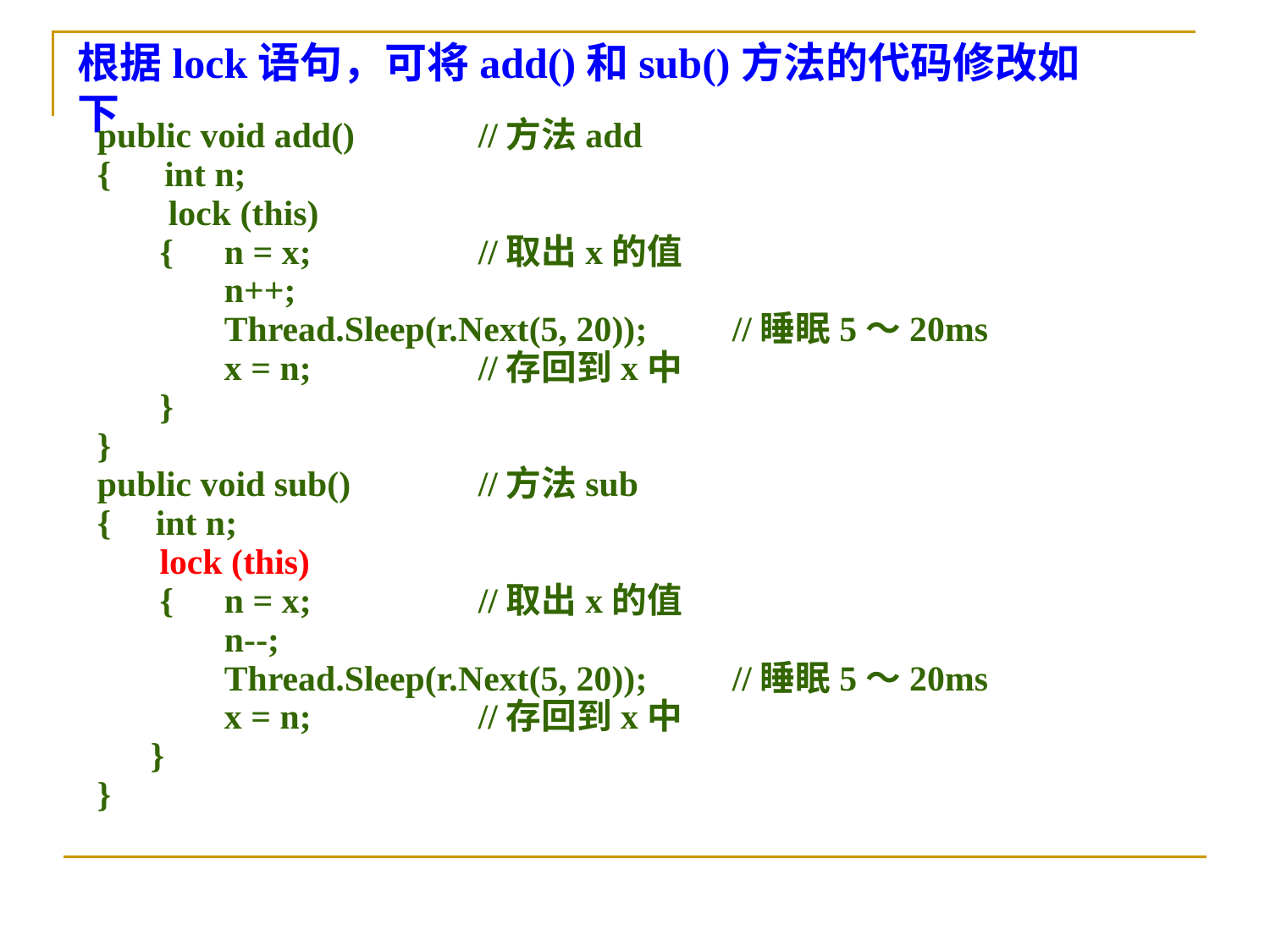

根据lock语句，可将add()和sub()方法的代码修改如下
public void add()	//方法add
{      int n;
        lock (this)
       {	n = x;		//取出x的值
	n++;
	Thread.Sleep(r.Next(5, 20));	//睡眠5～20ms
	x = n;		//存回到x中
       }
}
public void sub()		//方法sub
{     int n;
       lock (this)
       {	n = x;		//取出x的值
	n--;
	Thread.Sleep(r.Next(5, 20));	//睡眠5～20ms
	x = n;		//存回到x中
      }
}